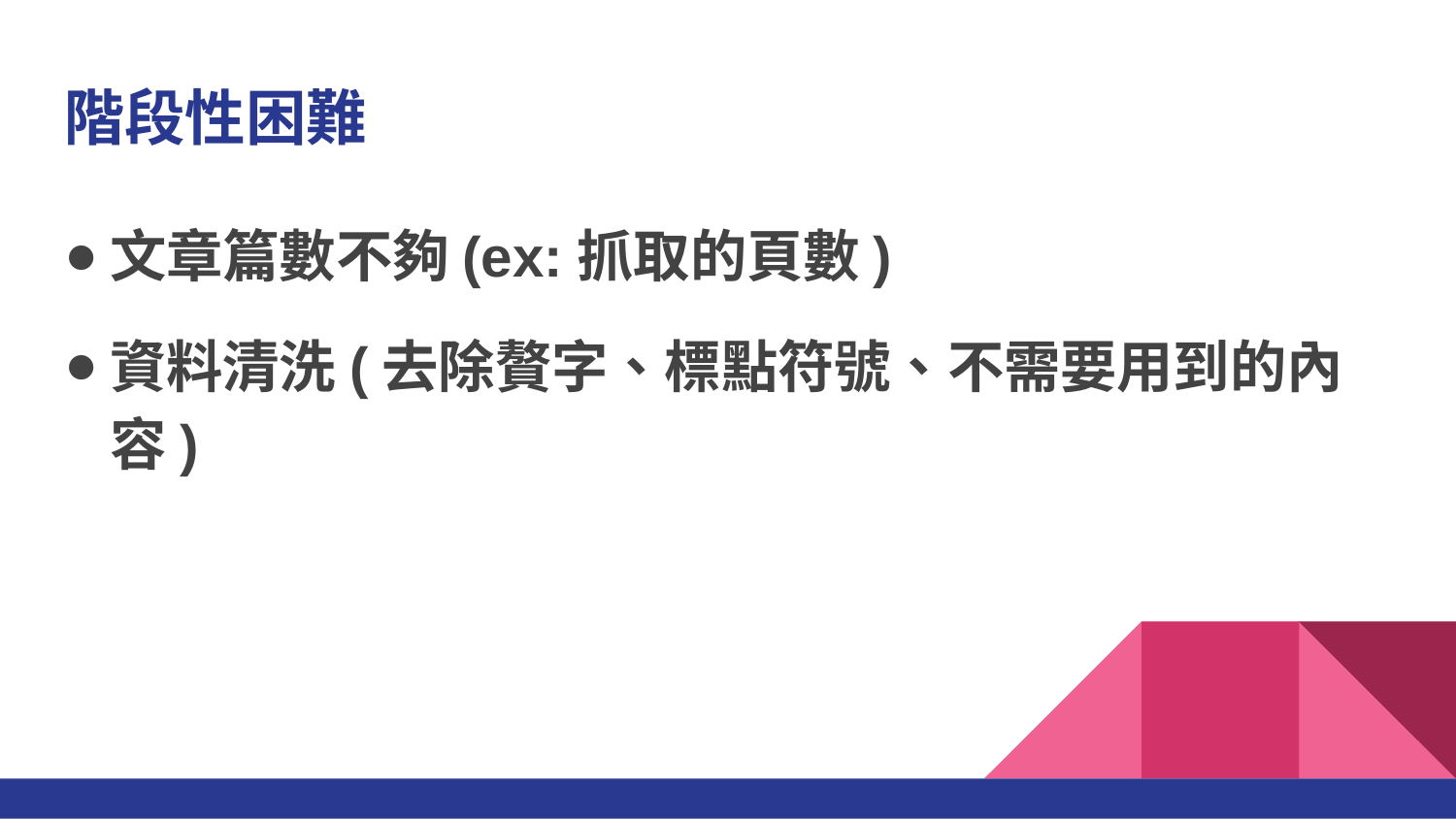

# 階段性困難
文章篇數不夠(ex:抓取的頁數)
資料清洗(去除贅字、標點符號、不需要用到的內容)